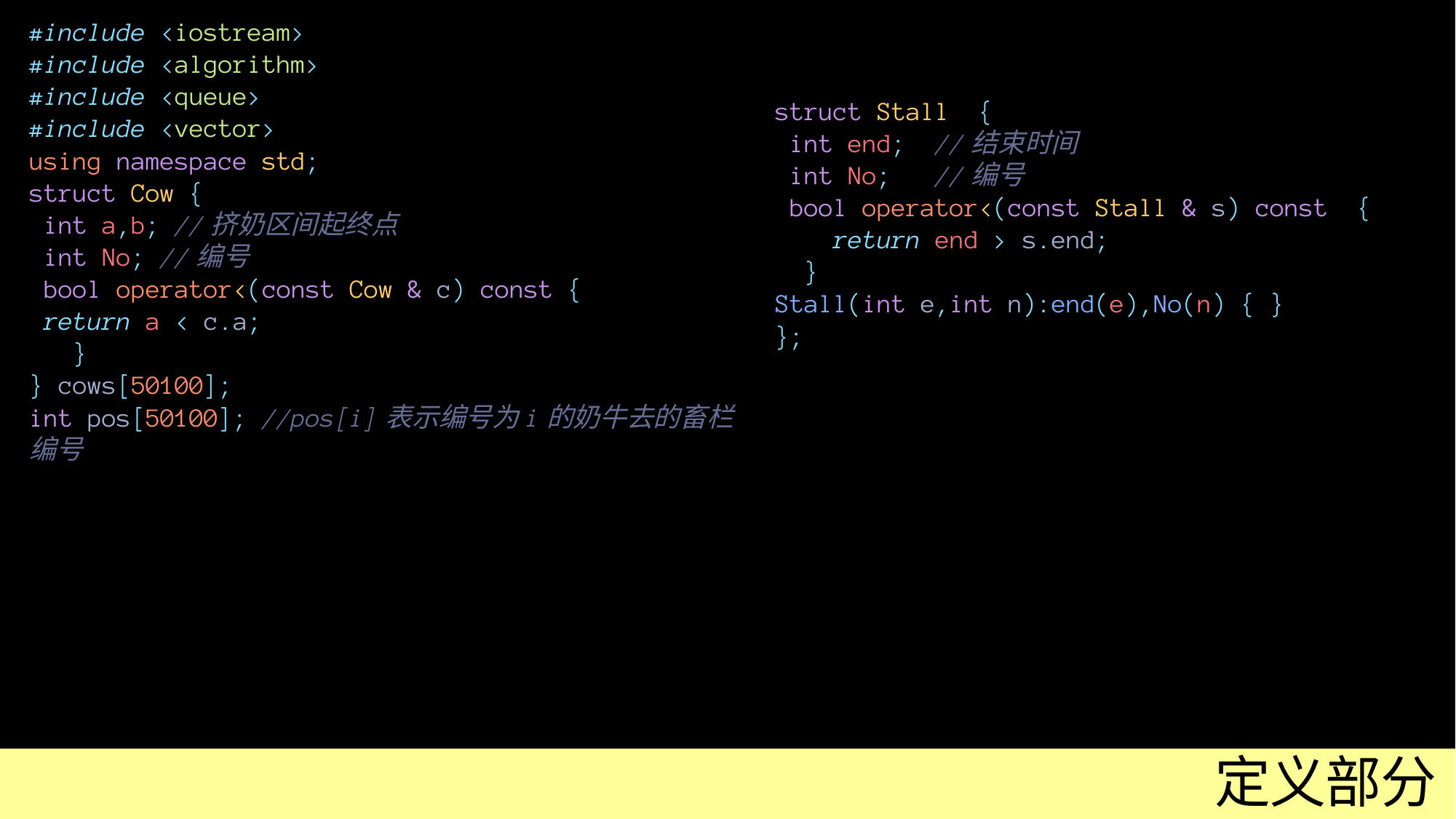

#include <iostream>
#include <algorithm>
#include <queue>
#include <vector>
using namespace std;
struct Cow {
 int a,b; //挤奶区间起终点
 int No; //编号
 bool operator<(const Cow & c) const {
 return a < c.a;
   }
} cows[50100];
int pos[50100]; //pos[i]表示编号为i的奶牛去的畜栏编号
struct Stall  {
 int end;  //结束时间
 int No;   //编号
 bool operator<(const Stall & s) const  {
    return end > s.end;
  }
Stall(int e,int n):end(e),No(n) { }
};
定义部分